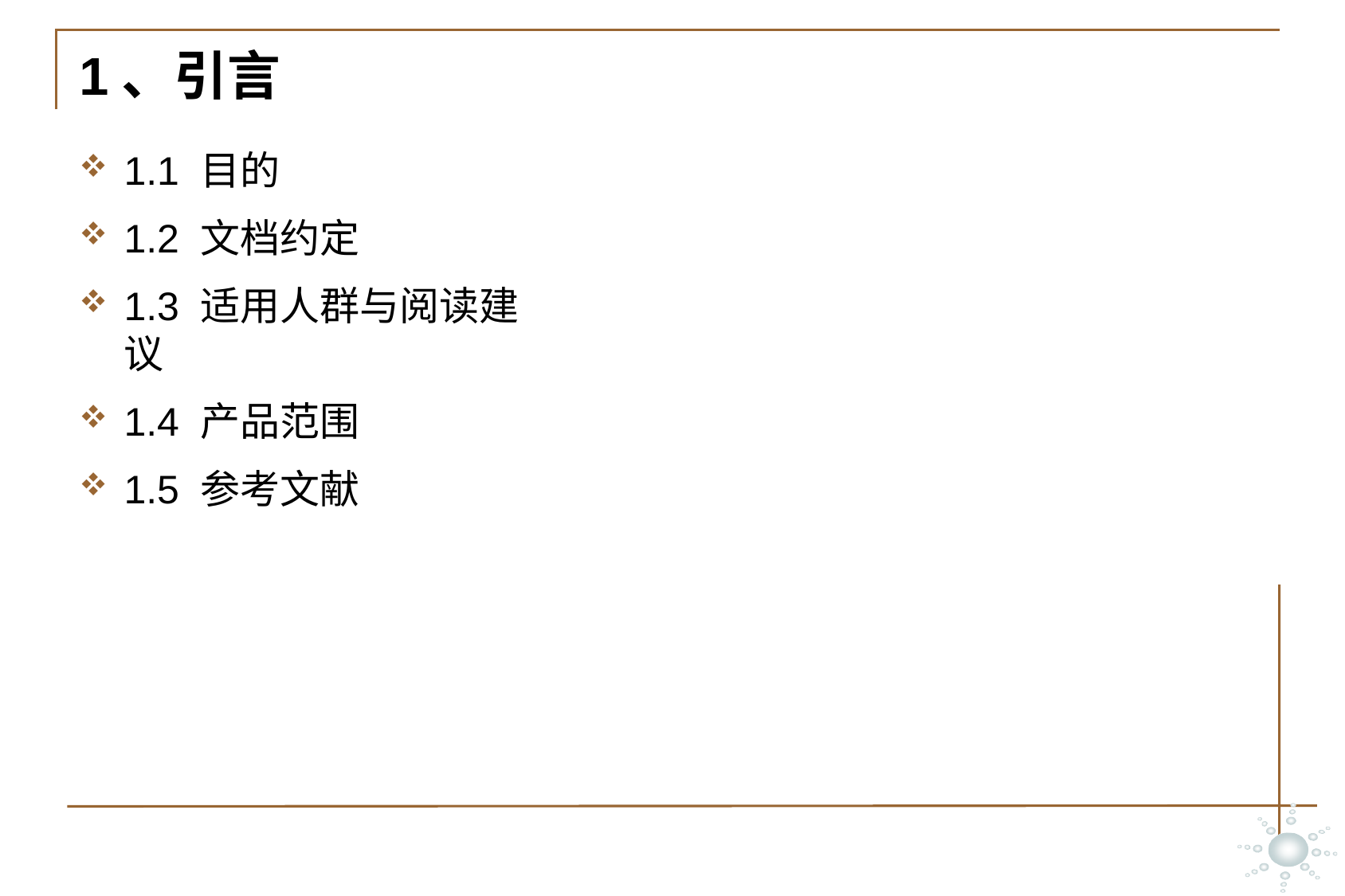

# 1、引言
1.1 目的
1.2 文档约定
1.3 适用人群与阅读建议
1.4 产品范围
1.5 参考文献

6